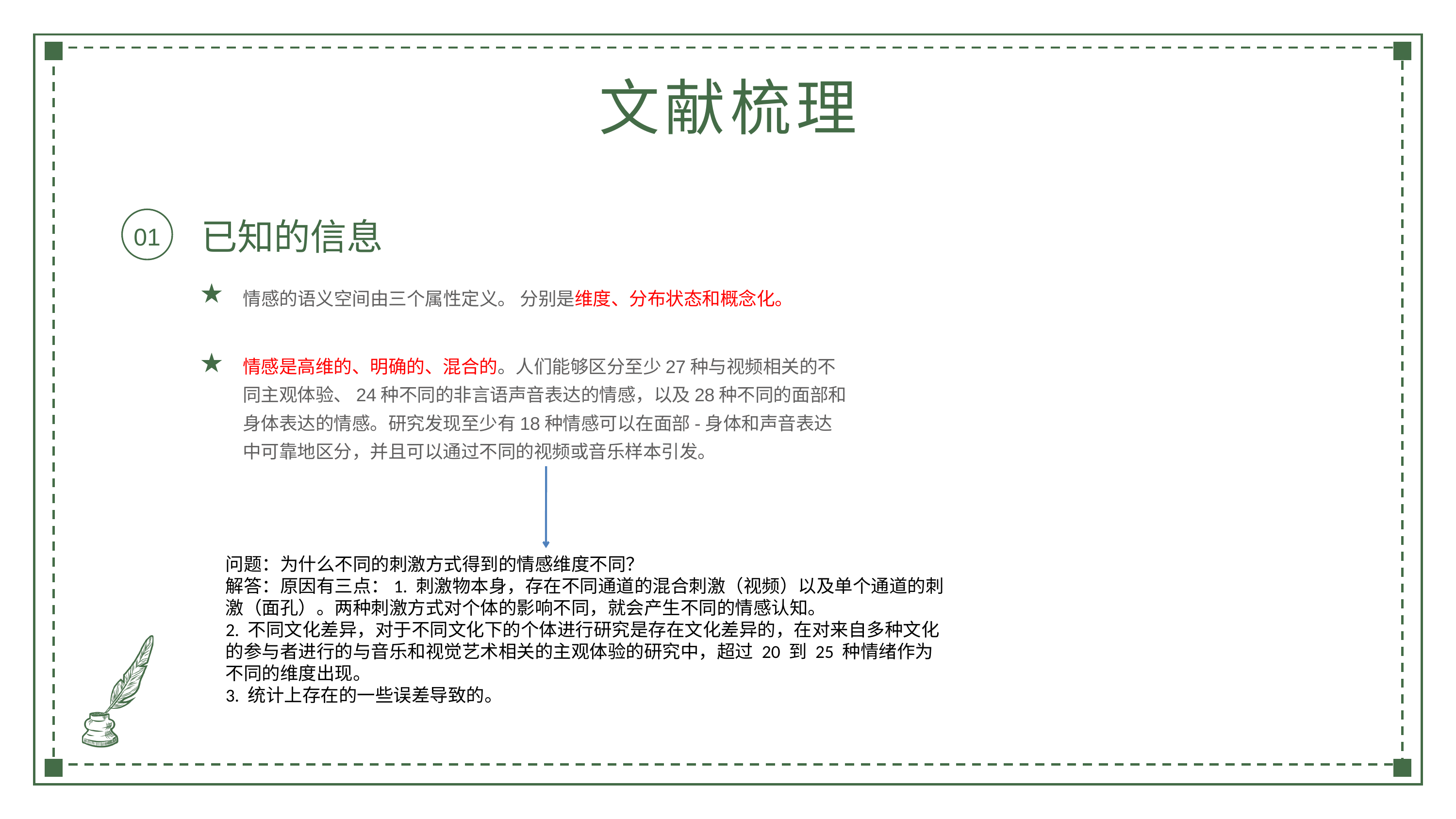

文献梳理
已知的信息

01
情感的语义空间由三个属性定义。 分别是维度、分布状态和概念化。

情感是高维的、明确的、混合的。人们能够区分至少27种与视频相关的不同主观体验、24种不同的非言语声音表达的情感，以及28种不同的面部和身体表达的情感。研究发现至少有18种情感可以在面部-身体和声音表达中可靠地区分，并且可以通过不同的视频或音乐样本引发。

问题：为什么不同的刺激方式得到的情感维度不同？
解答：原因有三点：1. 刺激物本身，存在不同通道的混合刺激（视频）以及单个通道的刺激（面孔）。两种刺激方式对个体的影响不同，就会产生不同的情感认知。
2. 不同文化差异，对于不同文化下的个体进行研究是存在文化差异的，在对来自多种文化的参与者进行的与音乐和视觉艺术相关的主观体验的研究中，超过 20 到 25 种情绪作为不同的维度出现。
3. 统计上存在的一些误差导致的。